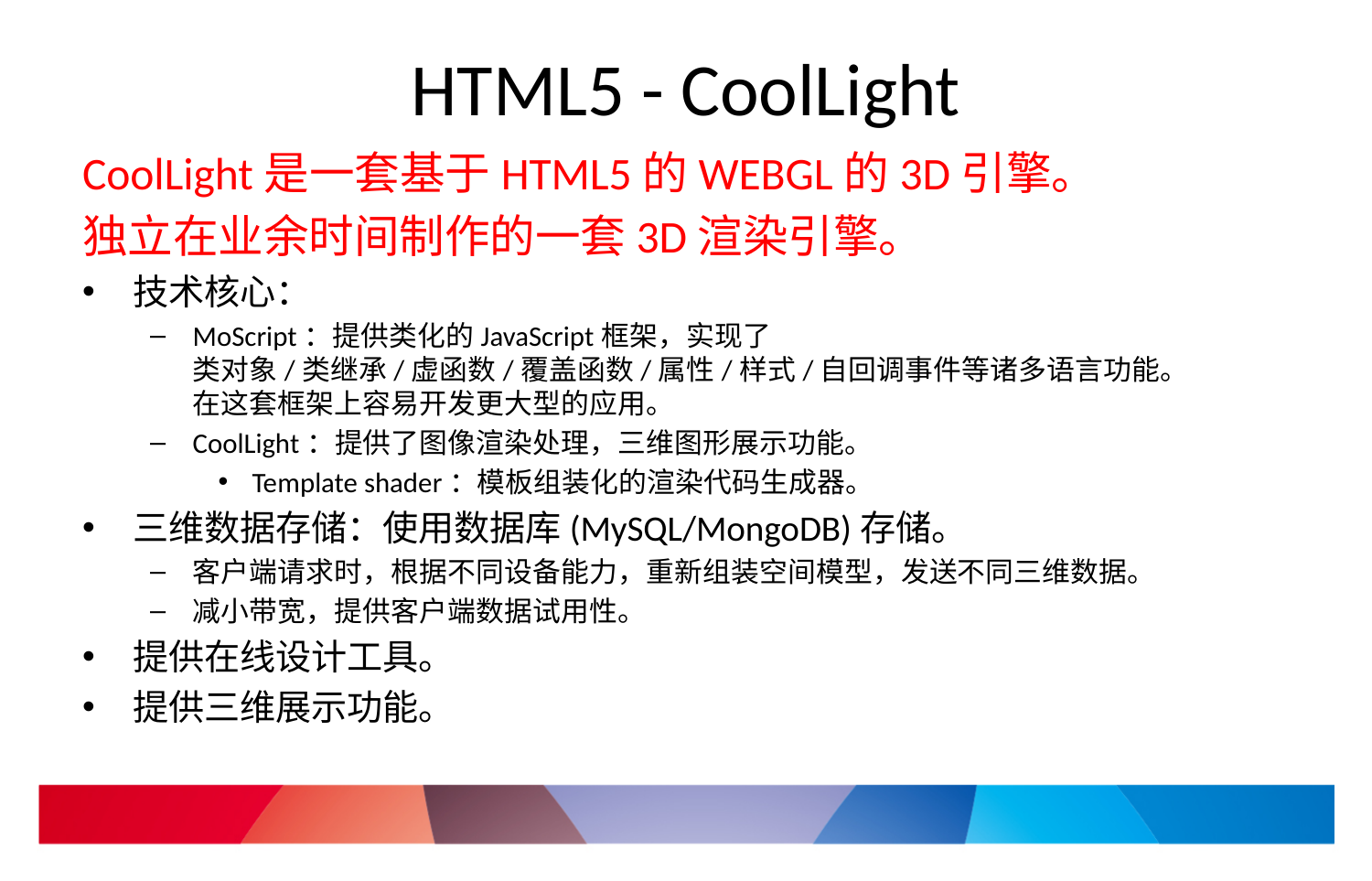

# HTML5 - CoolLight
CoolLight是一套基于HTML5的WEBGL的3D引擎。
独立在业余时间制作的一套3D渲染引擎。
技术核心：
MoScript：提供类化的JavaScript框架，实现了
	类对象/类继承/虚函数/覆盖函数/属性/样式/自回调事件等诸多语言功能。
在这套框架上容易开发更大型的应用。
CoolLight：提供了图像渲染处理，三维图形展示功能。
Template shader：模板组装化的渲染代码生成器。
三维数据存储：使用数据库(MySQL/MongoDB)存储。
客户端请求时，根据不同设备能力，重新组装空间模型，发送不同三维数据。
减小带宽，提供客户端数据试用性。
提供在线设计工具。
提供三维展示功能。